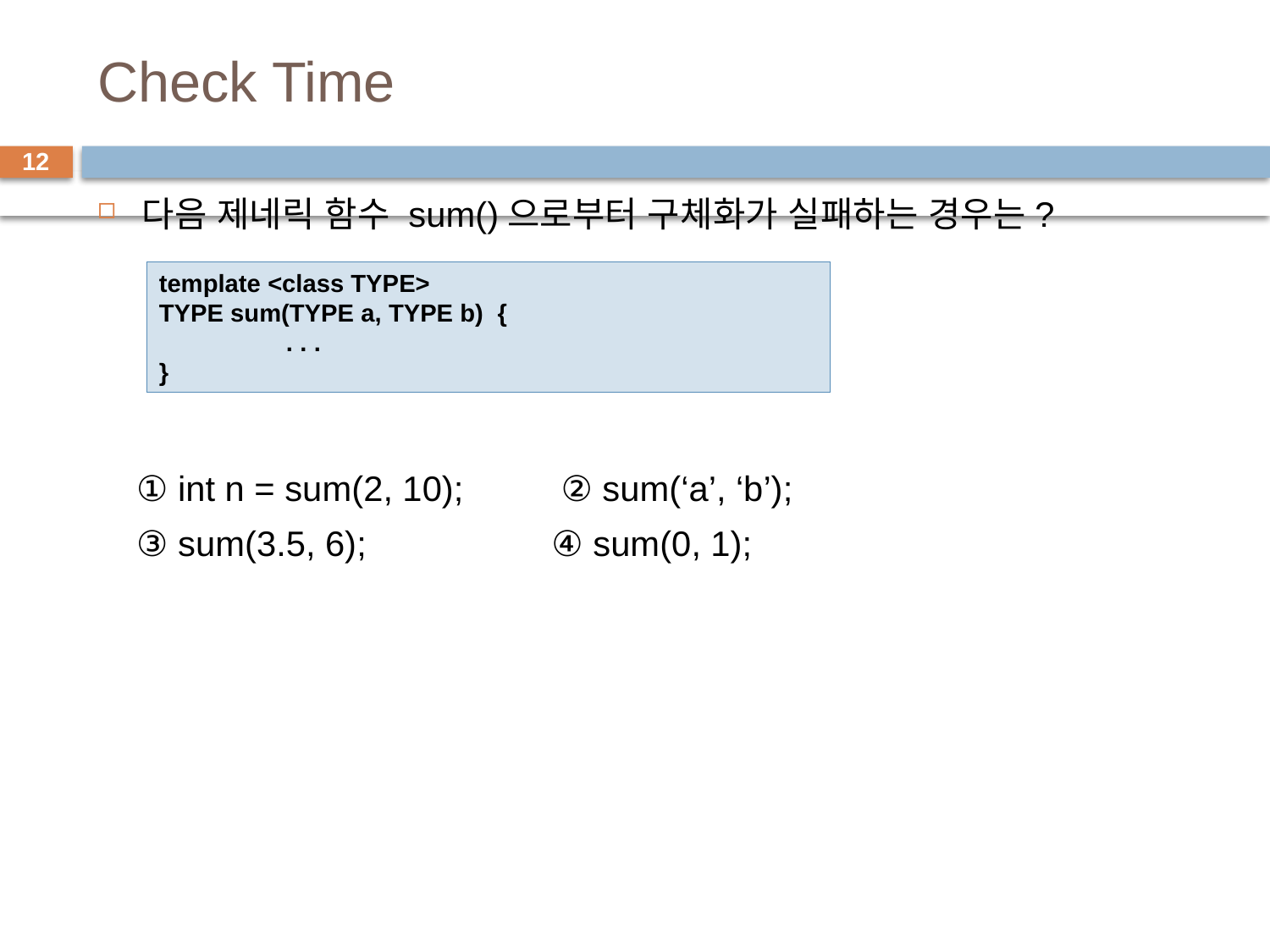

# Check Time
12
다음 제네릭 함수 sum()으로부터 구체화가 실패하는 경우는?

    ① int n = sum(2, 10);          ② sum(‘a’, ‘b’);
    ③ sum(3.5, 6);                   ④ sum(0, 1);
template <class TYPE>
TYPE sum(TYPE a, TYPE b)  {
	. . .
}